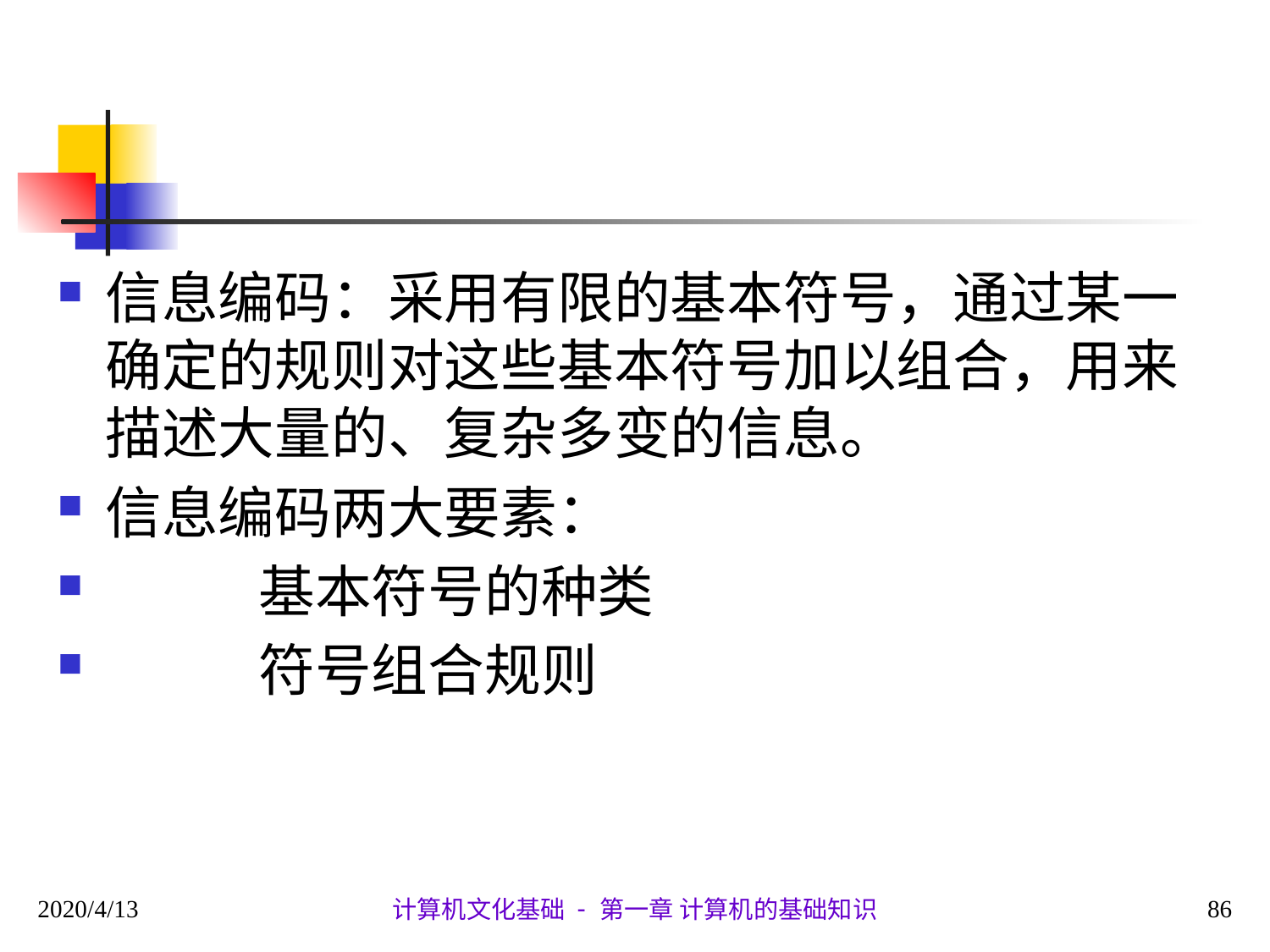

#
信息编码：采用有限的基本符号，通过某一确定的规则对这些基本符号加以组合，用来描述大量的、复杂多变的信息。
信息编码两大要素：
           基本符号的种类
           符号组合规则

2020/4/13
86
计算机文化基础 - 第一章 计算机的基础知识